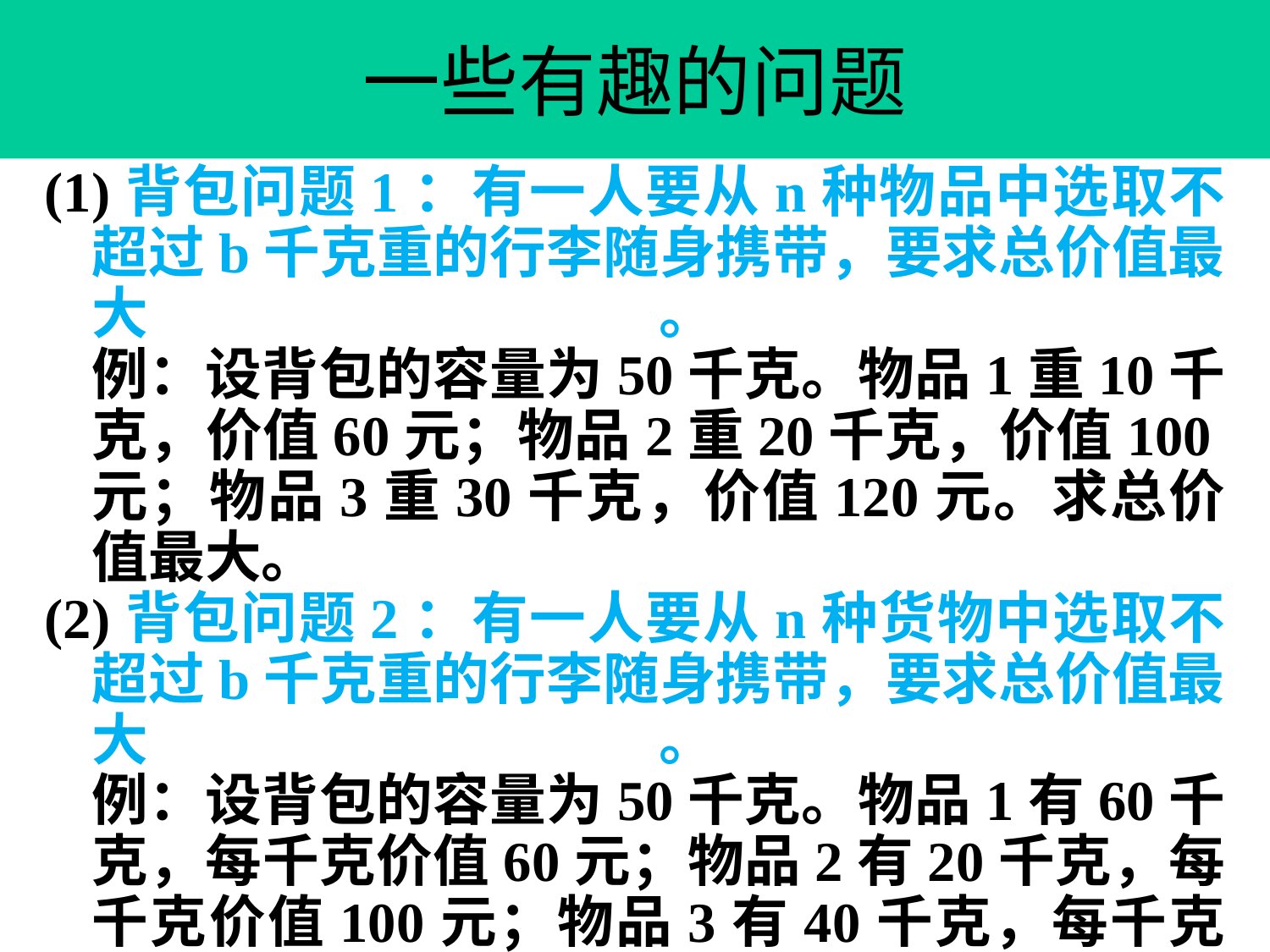

11 of 1
# 一些有趣的问题
(1)背包问题1：有一人要从n种物品中选取不超过b千克重的行李随身携带，要求总价值最大。
例：设背包的容量为50千克。物品1重10千克，价值60元；物品2重20千克，价值100元；物品3重30千克，价值120元。求总价值最大。
(2)背包问题2：有一人要从n种货物中选取不超过b千克重的行李随身携带，要求总价值最大。
例：设背包的容量为50千克。物品1有60千克，每千克价值60元；物品2有20千克，每千克价值100元；物品3有40千克，每千克价值120元。求总价值最大。